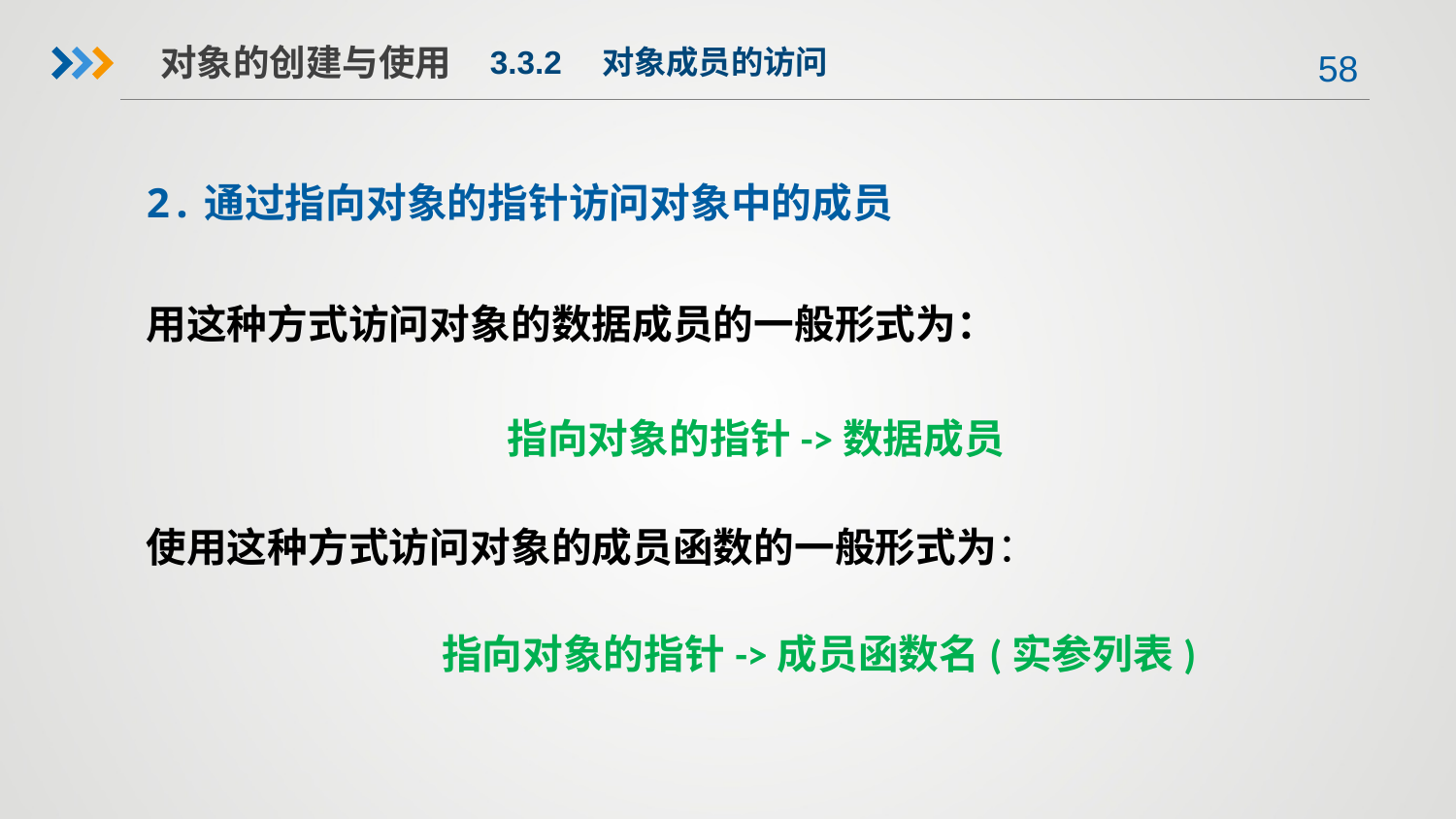

对象的创建与使用
3.3.2　对象成员的访问
2.通过指向对象的指针访问对象中的成员

用这种方式访问对象的数据成员的一般形式为：

                                指向对象的指针->数据成员

使用这种方式访问对象的成员函数的一般形式为：

                               指向对象的指针->成员函数名(实参列表)